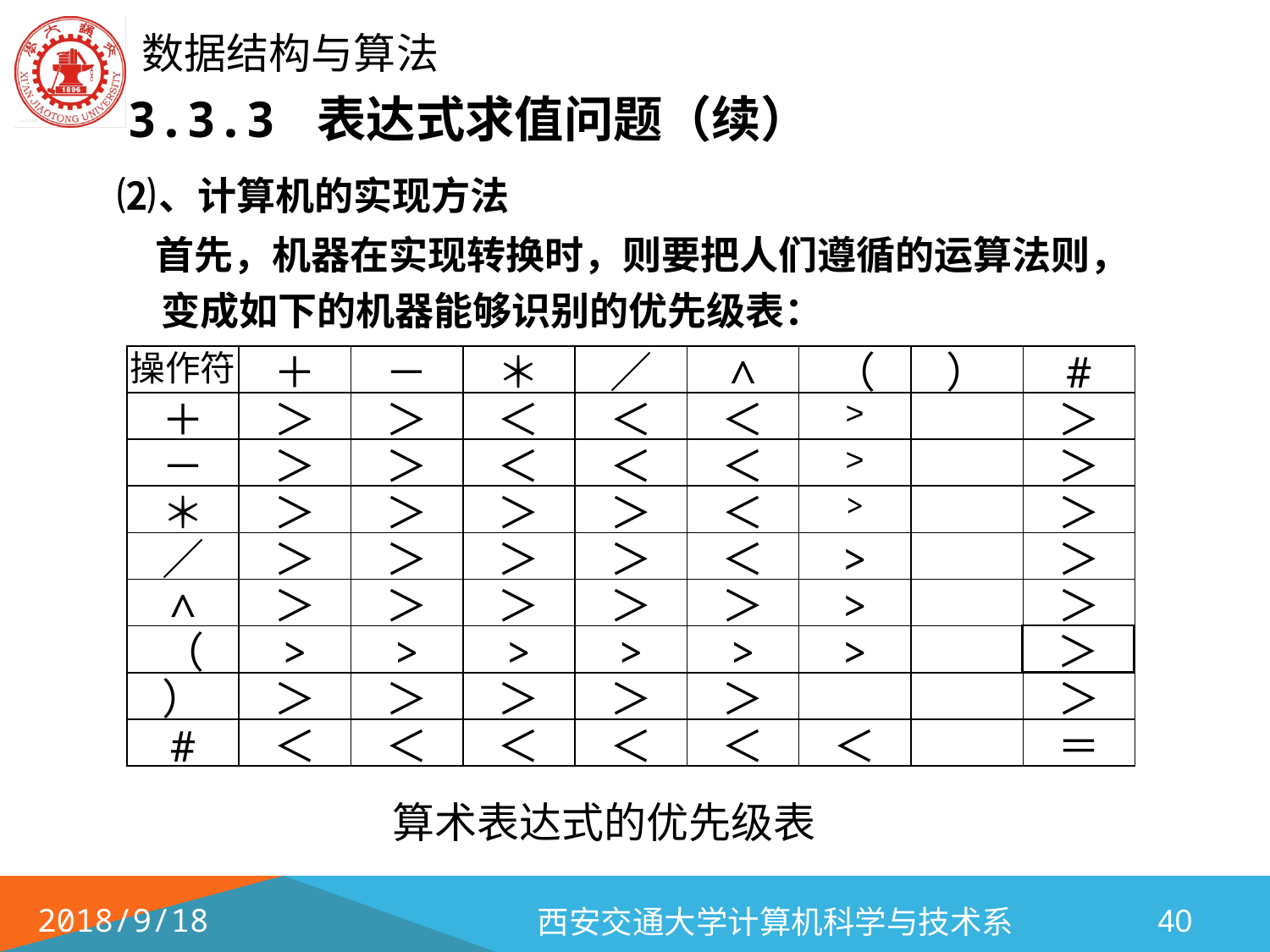

# 3.3.3 表达式求值问题（续）
⑵、计算机的实现方法
    首先，机器在实现转换时，则要把人们遵循的运算法则，变成如下的机器能够识别的优先级表：

操作符
＋
－
＊
／
∧
（
）
#
＋
＞
＞
＜
＜
＜
>

＞
－
＞
＞
＜
＜
＜
>

＞
＊
＞
＞
＞
＞
＜
>

＞
／
＞
＞
＞
＞
＜
>

＞
∧
＞
＞
＞
＞
＞
>

＞
＞
（
>
>
>
>
>
>

）
＞
＞
＞
＞
＞

＞
#
＜
＜
＜
＜
＜
＜

＝
算术表达式的优先级表